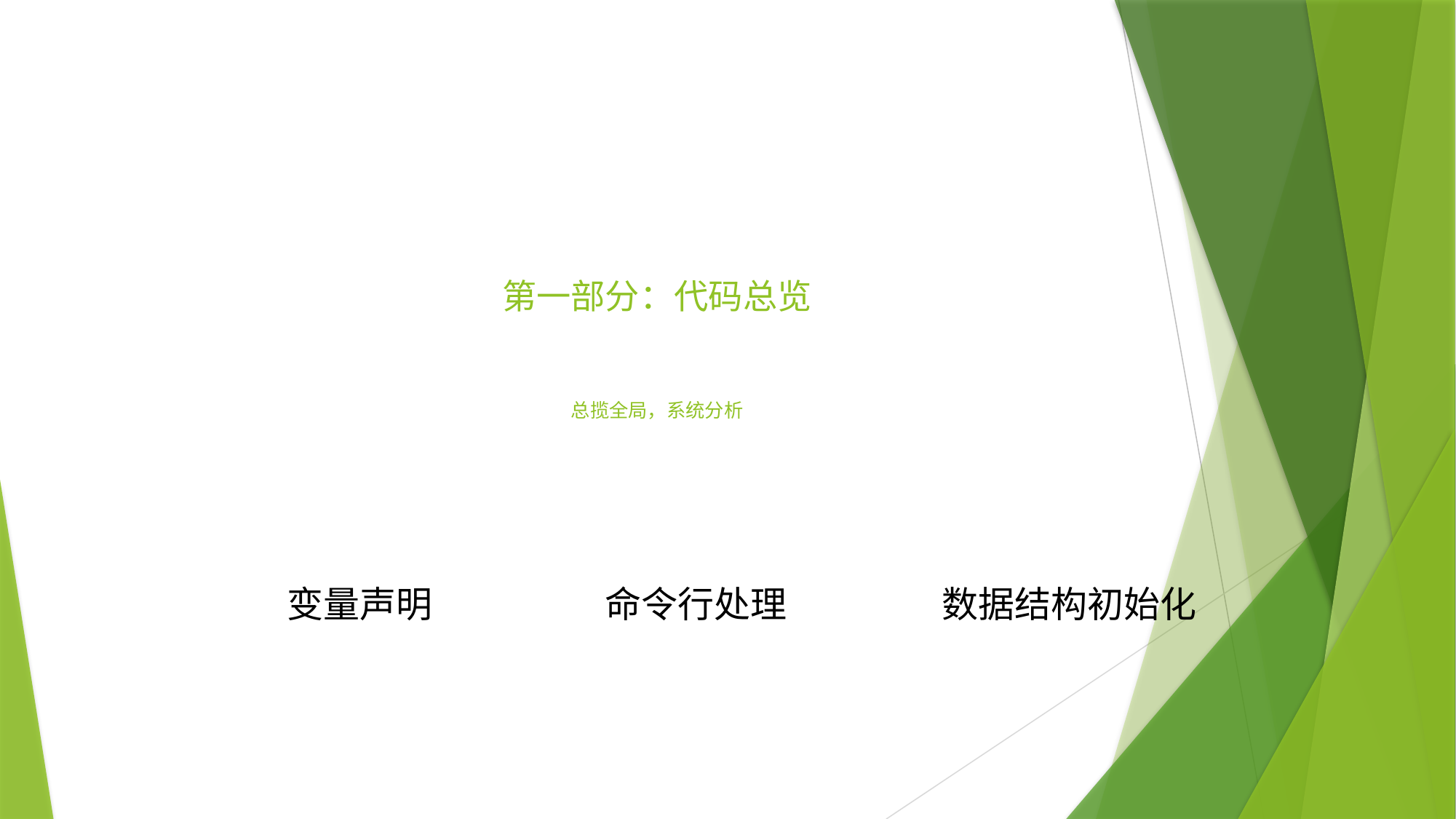

# 第一部分：代码总览 总揽全局，系统分析
数据结构初始化
变量声明
命令行处理